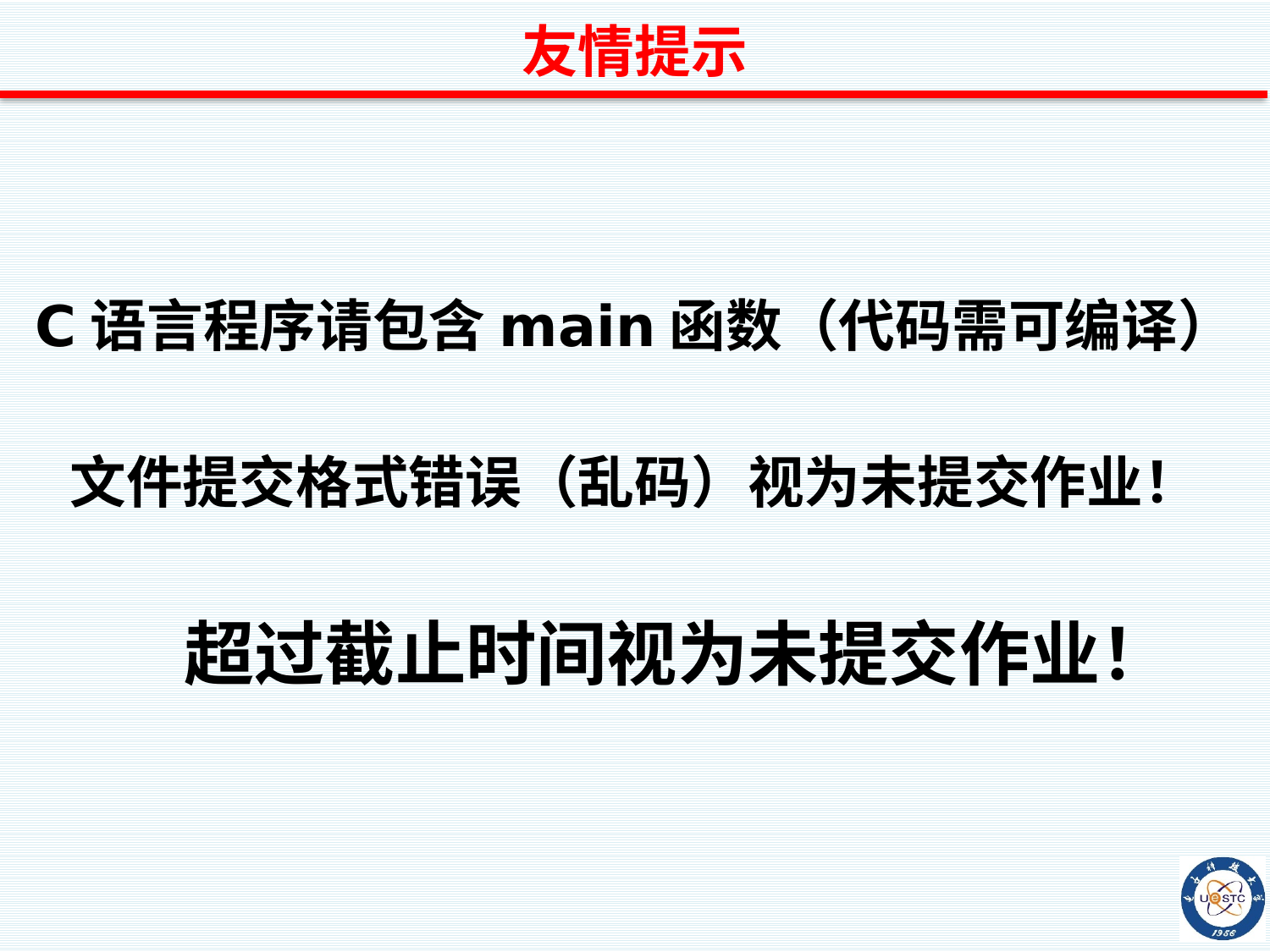

友情提示
C语言程序请包含main函数（代码需可编译）
文件提交格式错误（乱码）视为未提交作业！
超过截止时间视为未提交作业！